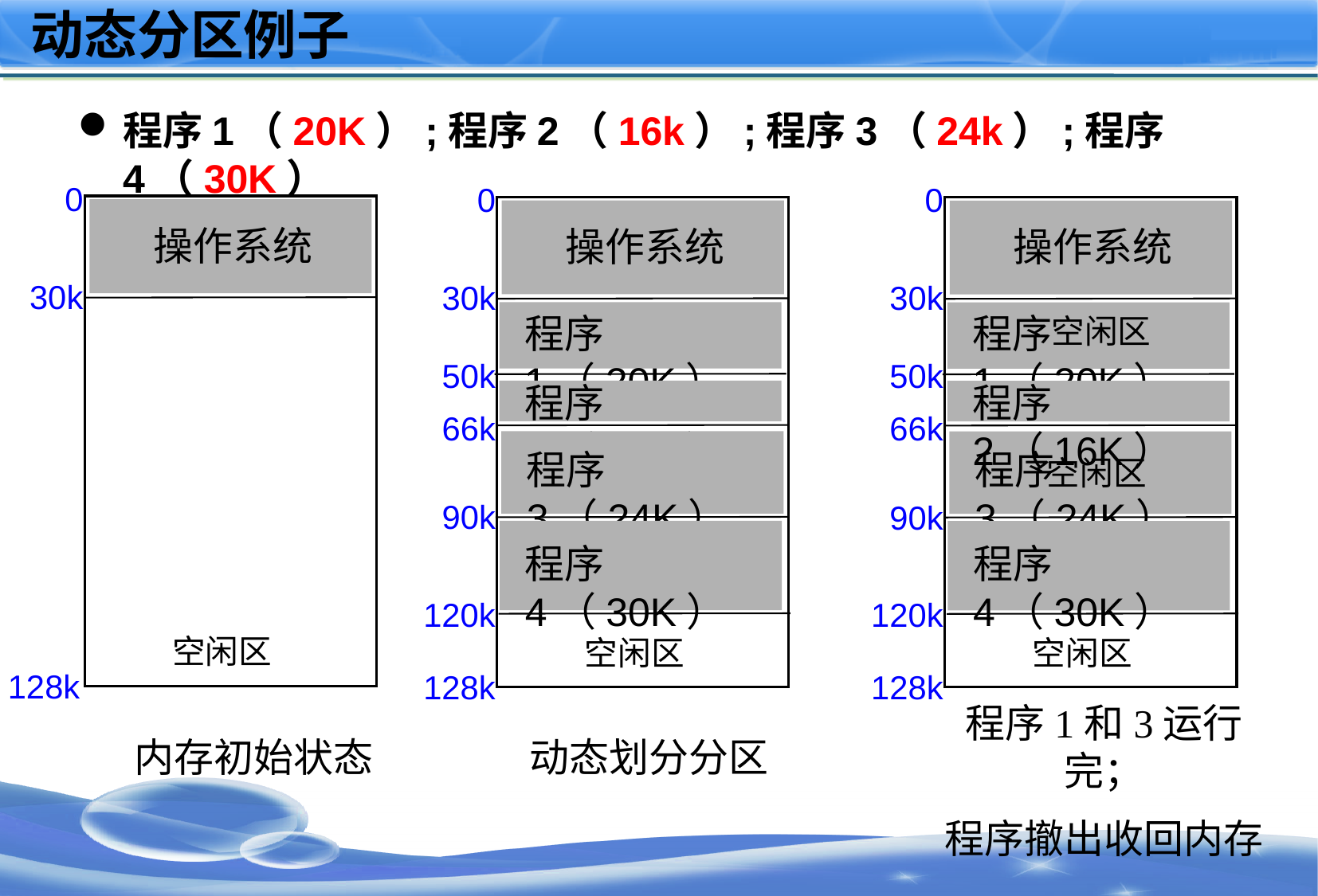

# 动态分区例子
程序1（20K）;程序2（16k）;程序3（24k）;程序4（30K）
0
0

操作系统
30k

空闲区
128k
0

操作系统
30k

50k
程序2（16K）

66k

90k

程序4（30K）
120k

空闲区
128k

操作系统
30k

程序1（20K）

程序1（20K）
空闲区
50k

程序2（16K）

66k

程序3（24K）

程序3（24K）
空闲区
90k

程序4（30K）
120k

空闲区
128k
程序1和3运行完；
程序撤出收回内存
内存初始状态
动态划分分区